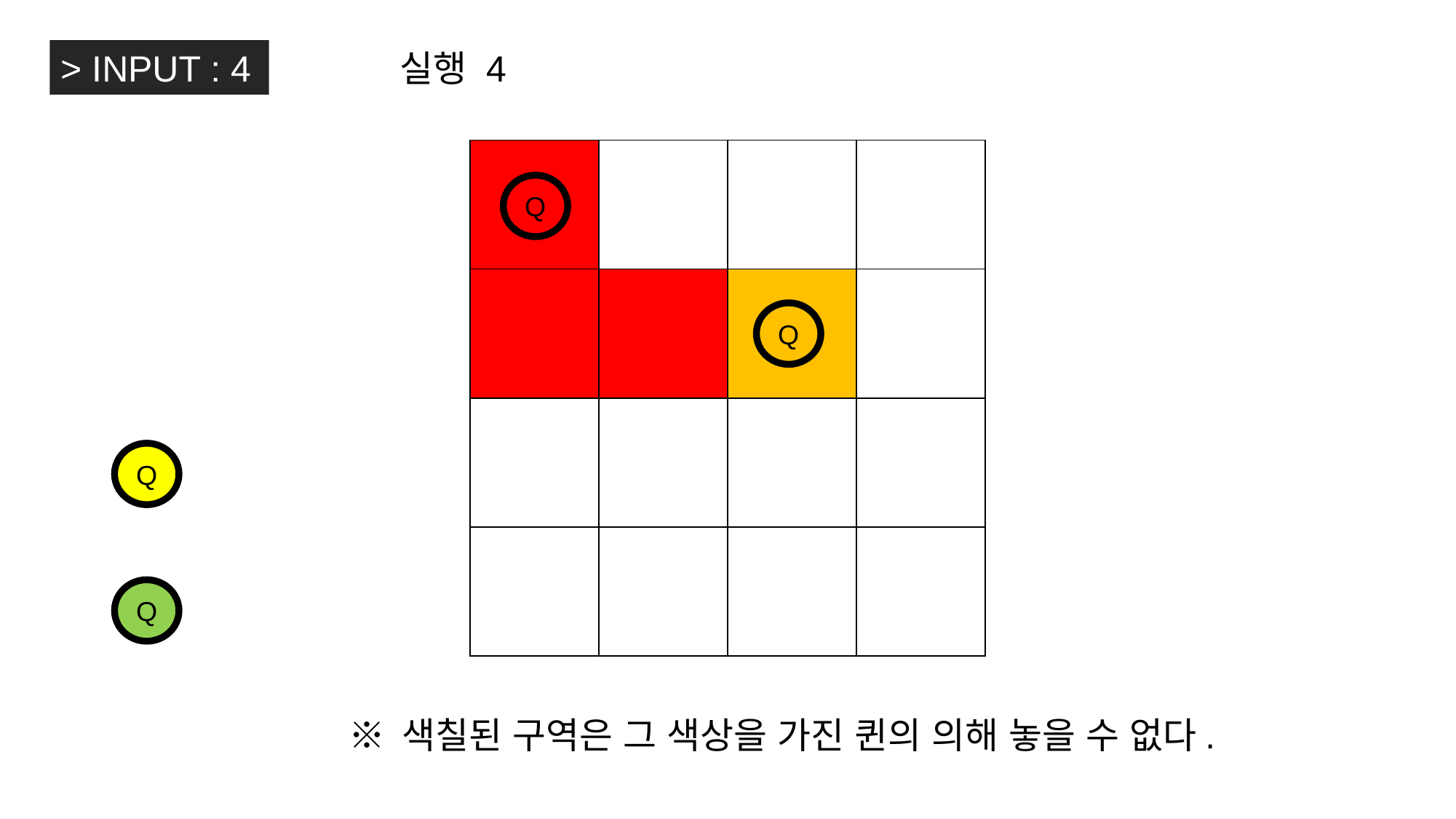

> INPUT : 4
실행 4
|  |  |  |  |
| --- | --- | --- | --- |
|  |  |  |  |
|  |  |  |  |
|  |  |  |  |
Q
Q
Q
Q
※ 색칠된 구역은 그 색상을 가진 퀸의 의해 놓을 수 없다.